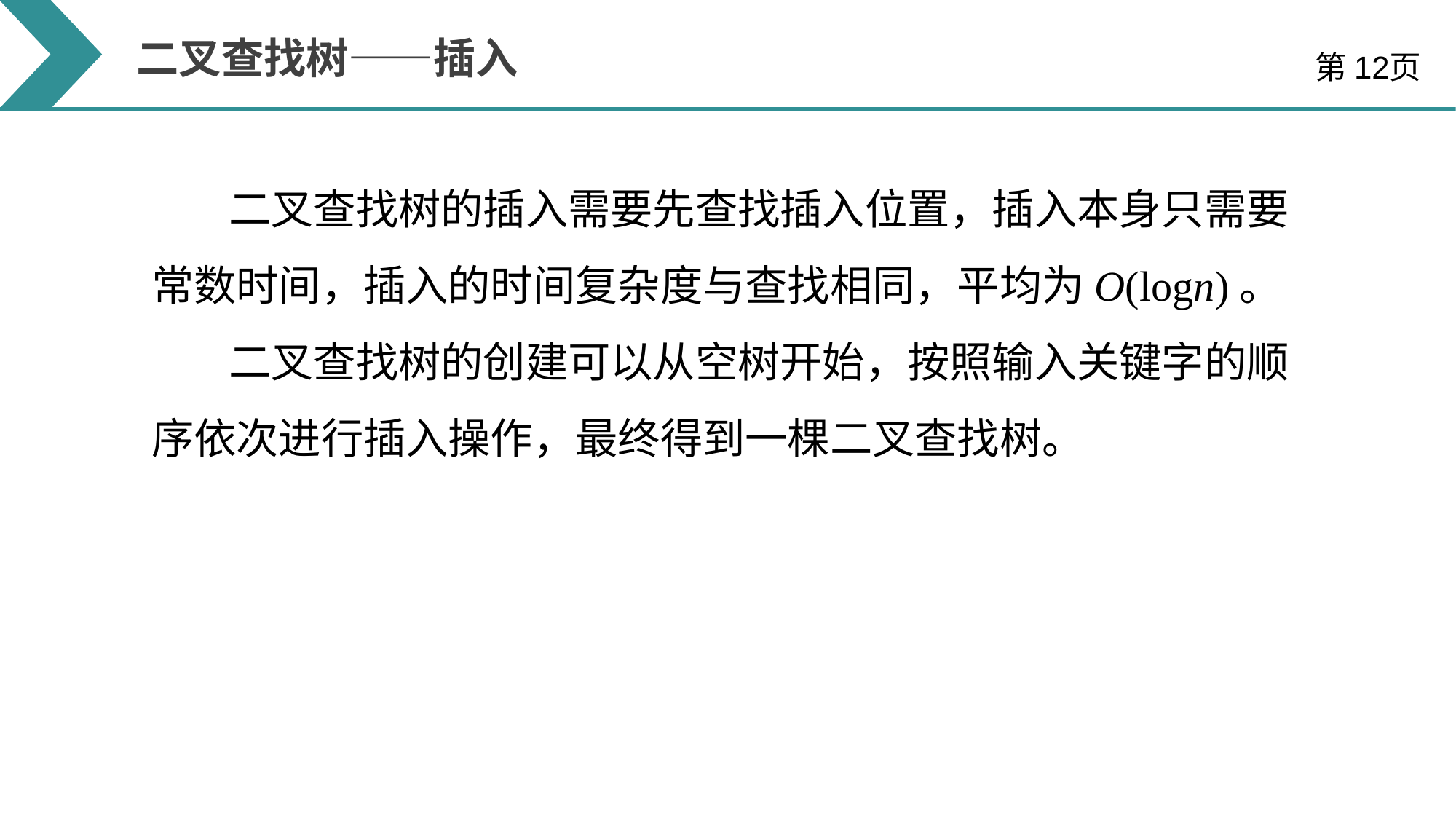

二叉查找树——插入
第12页
二叉查找树的插入需要先查找插入位置，插入本身只需要常数时间，插入的时间复杂度与查找相同，平均为O(logn)。
二叉查找树的创建可以从空树开始，按照输入关键字的顺序依次进行插入操作，最终得到一棵二叉查找树。